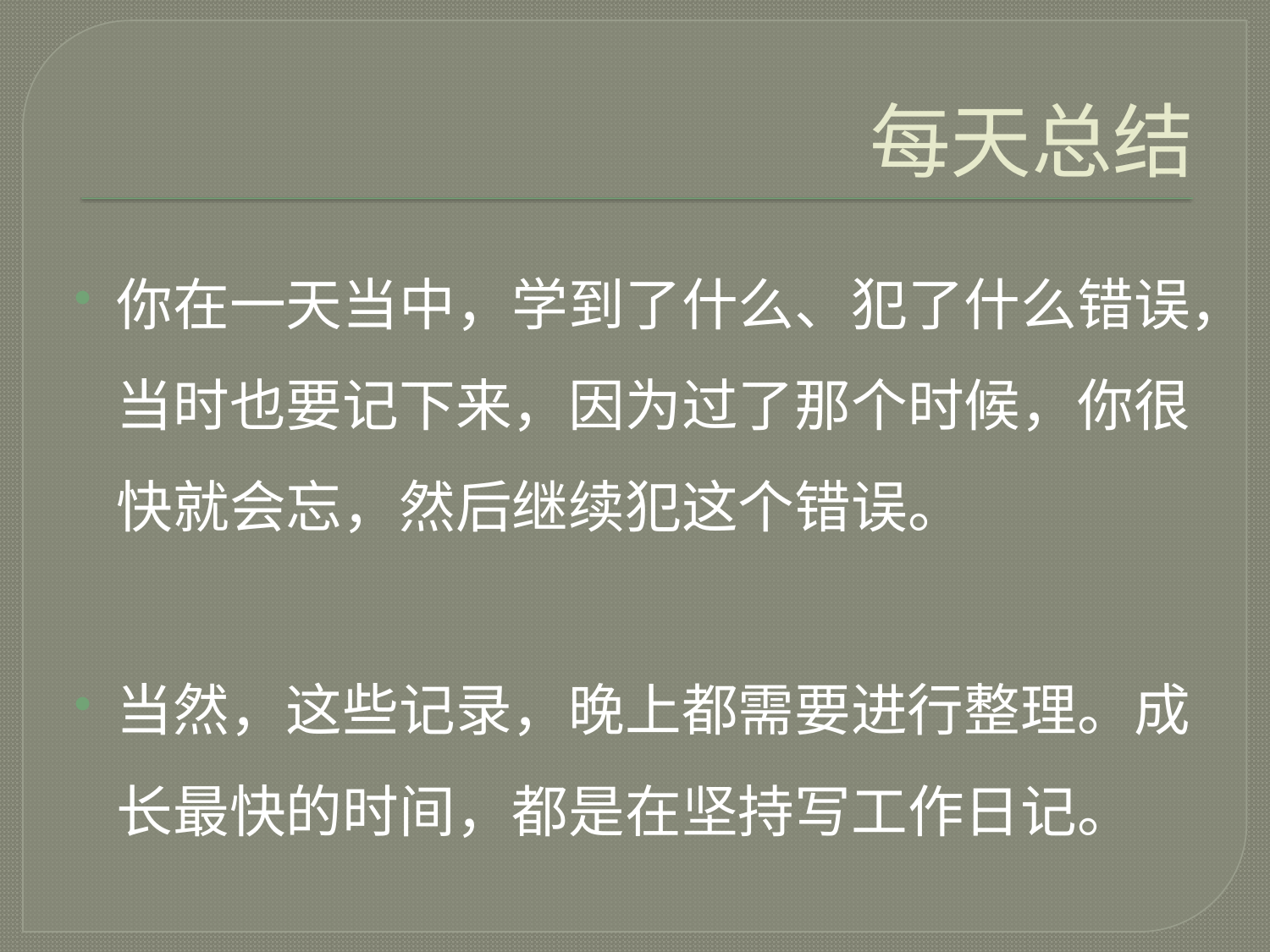

# 每天总结
你在一天当中，学到了什么、犯了什么错误，当时也要记下来，因为过了那个时候，你很快就会忘，然后继续犯这个错误。

当然，这些记录，晚上都需要进行整理。成长最快的时间，都是在坚持写工作日记。